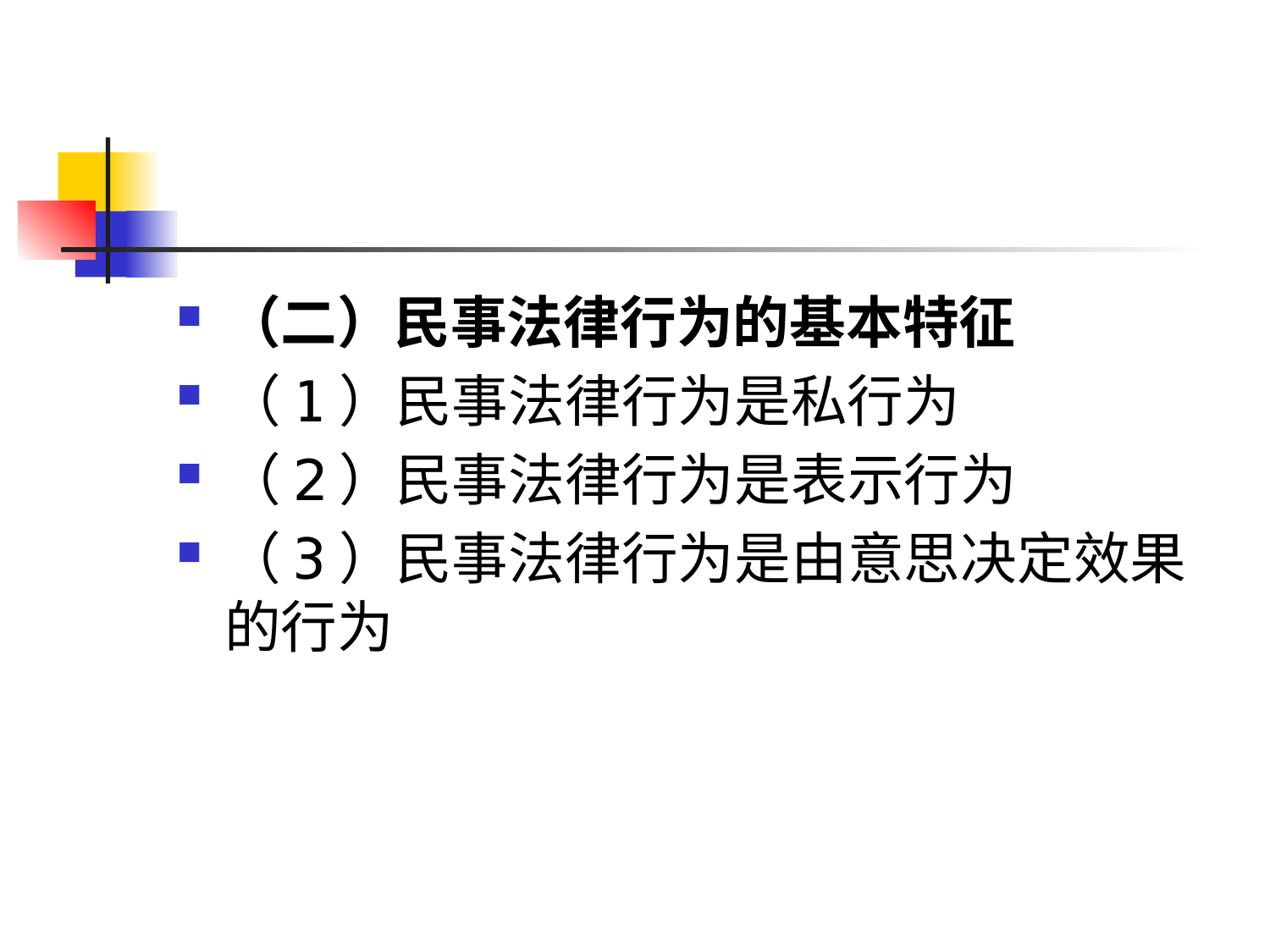

#
（二）民事法律行为的基本特征
（1）民事法律行为是私行为
（2）民事法律行为是表示行为
（3）民事法律行为是由意思决定效果的行为